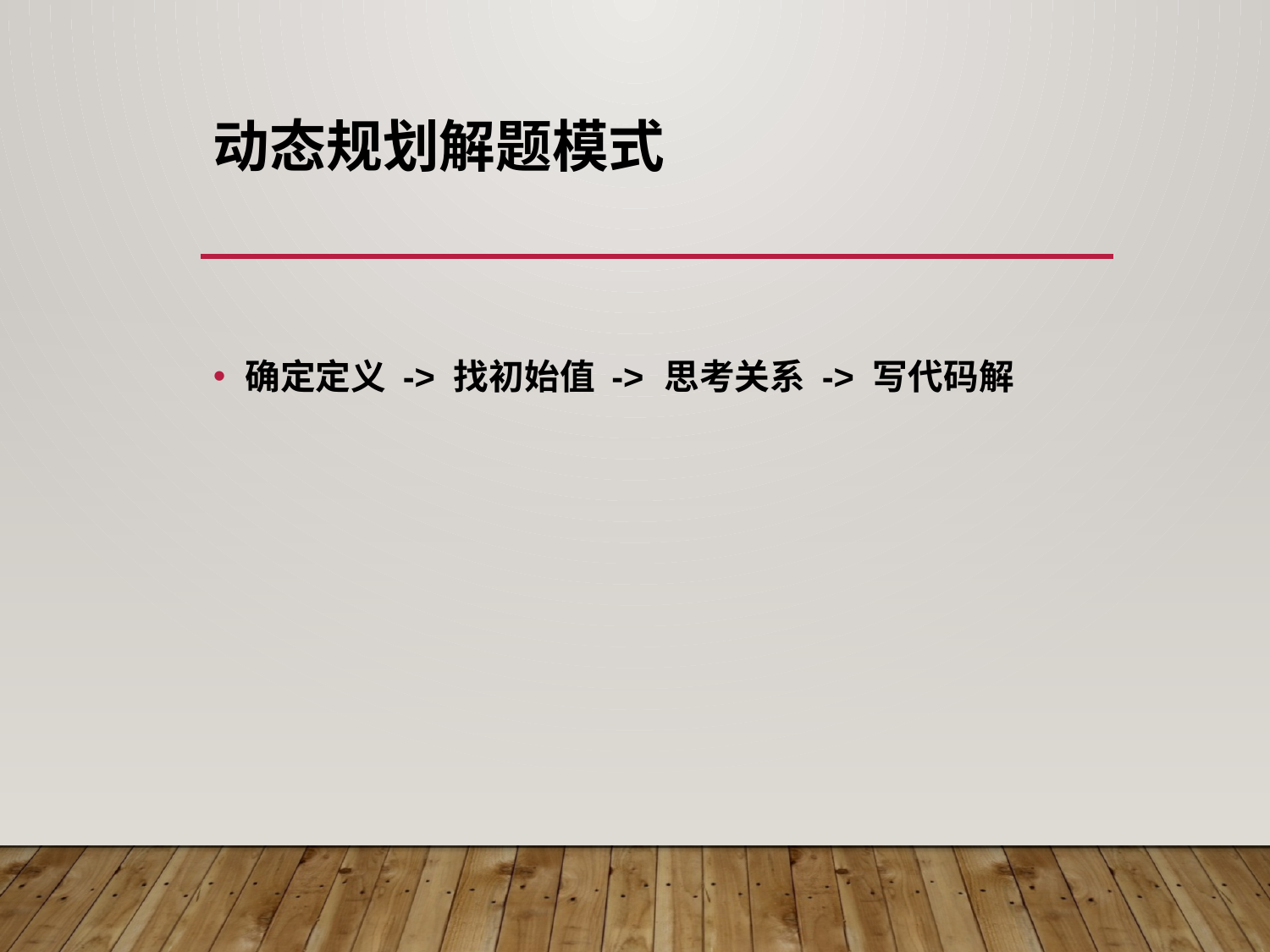

# 动态规划解题模式

确定定义 -> 找初始值 -> 思考关系 -> 写代码解